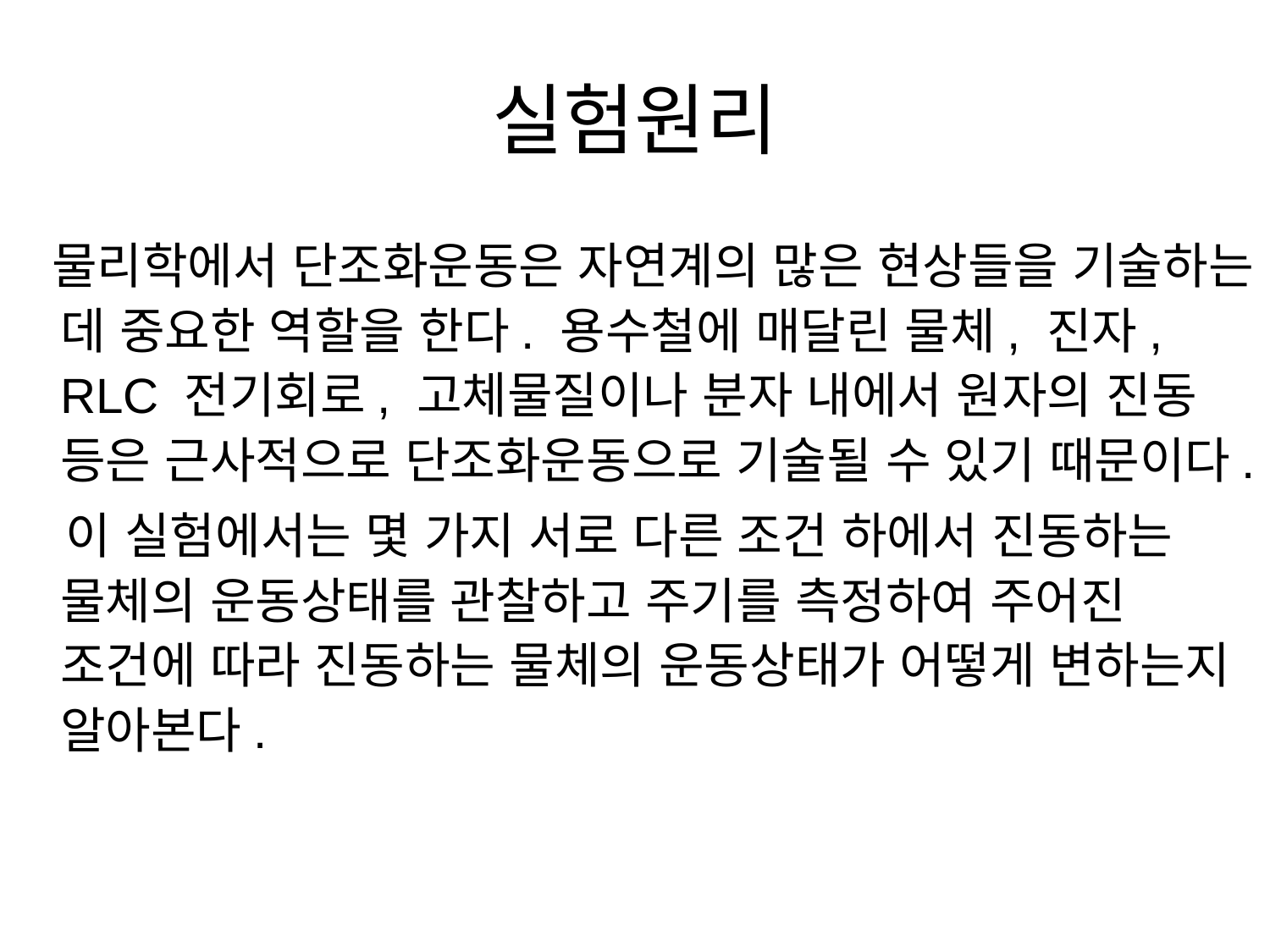

# 실험원리
  물리학에서 단조화운동은 자연계의 많은 현상들을 기술하는 데 중요한 역할을 한다. 용수철에 매달린 물체, 진자, RLC 전기회로, 고체물질이나 분자 내에서 원자의 진동 등은 근사적으로 단조화운동으로 기술될 수 있기 때문이다.
   이 실험에서는 몇 가지 서로 다른 조건 하에서 진동하는 물체의 운동상태를 관찰하고 주기를 측정하여 주어진 조건에 따라 진동하는 물체의 운동상태가 어떻게 변하는지 알아본다.